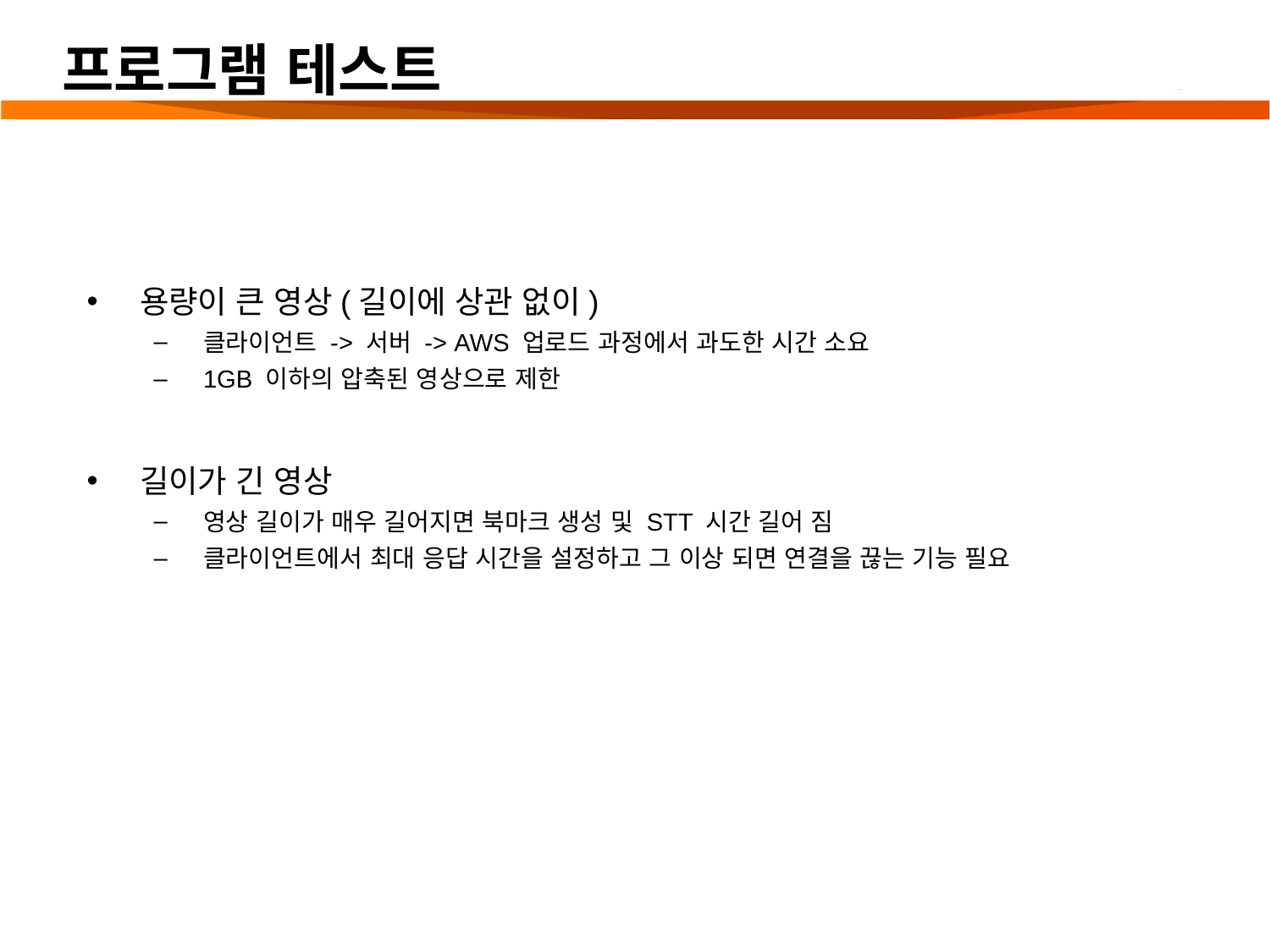

# 프로그램 테스트
용량이 큰 영상(길이에 상관 없이)
클라이언트 -> 서버 -> AWS 업로드 과정에서 과도한 시간 소요
1GB 이하의 압축된 영상으로 제한

길이가 긴 영상
영상 길이가 매우 길어지면 북마크 생성 및 STT 시간 길어 짐
클라이언트에서 최대 응답 시간을 설정하고 그 이상 되면 연결을 끊는 기능 필요